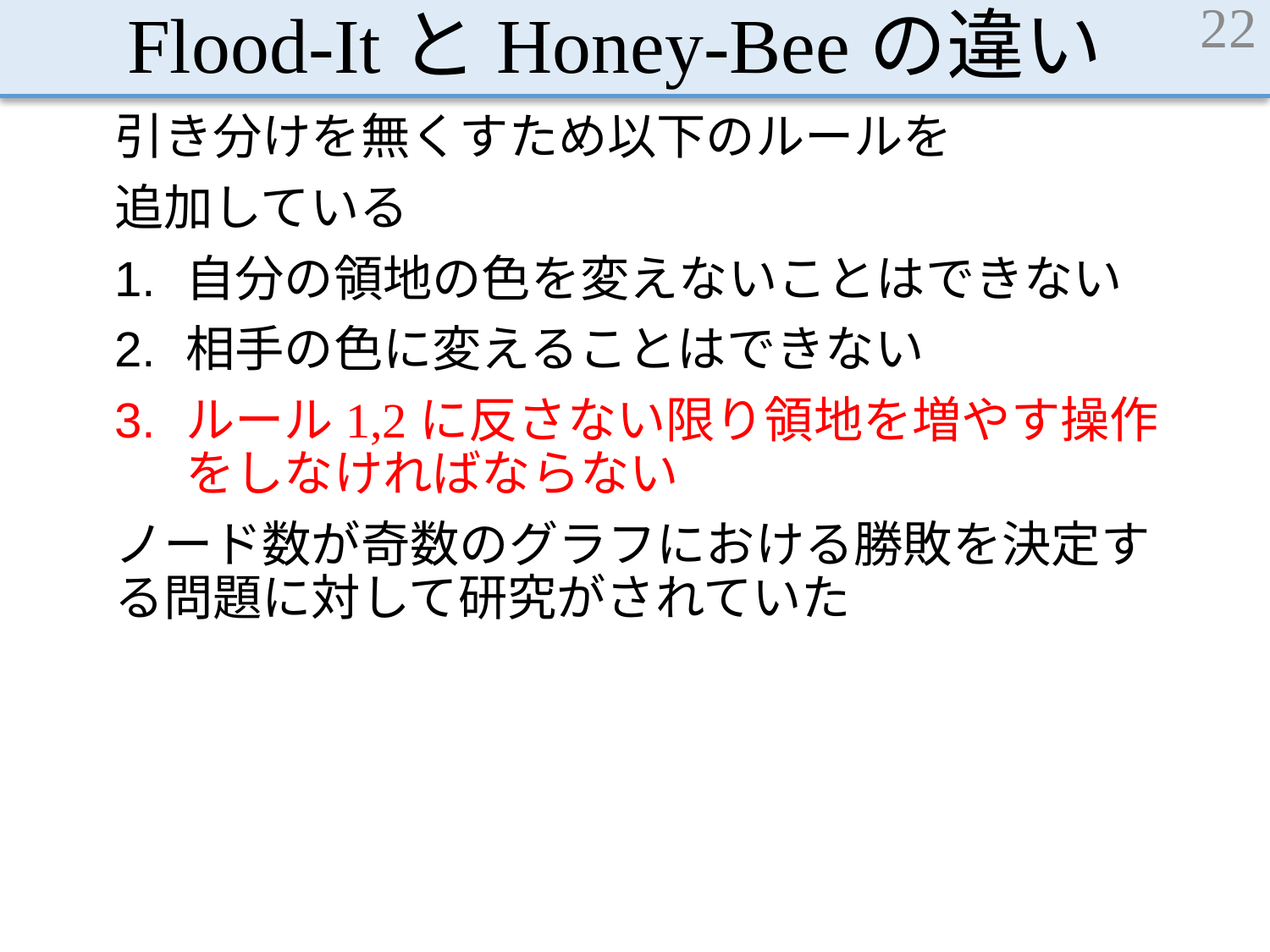

# Flood-ItとHoney-Beeの違い
22
引き分けを無くすため以下のルールを
追加している
自分の領地の色を変えないことはできない
相手の色に変えることはできない
ルール1,2に反さない限り領地を増やす操作をしなければならない
ノード数が奇数のグラフにおける勝敗を決定する問題に対して研究がされていた